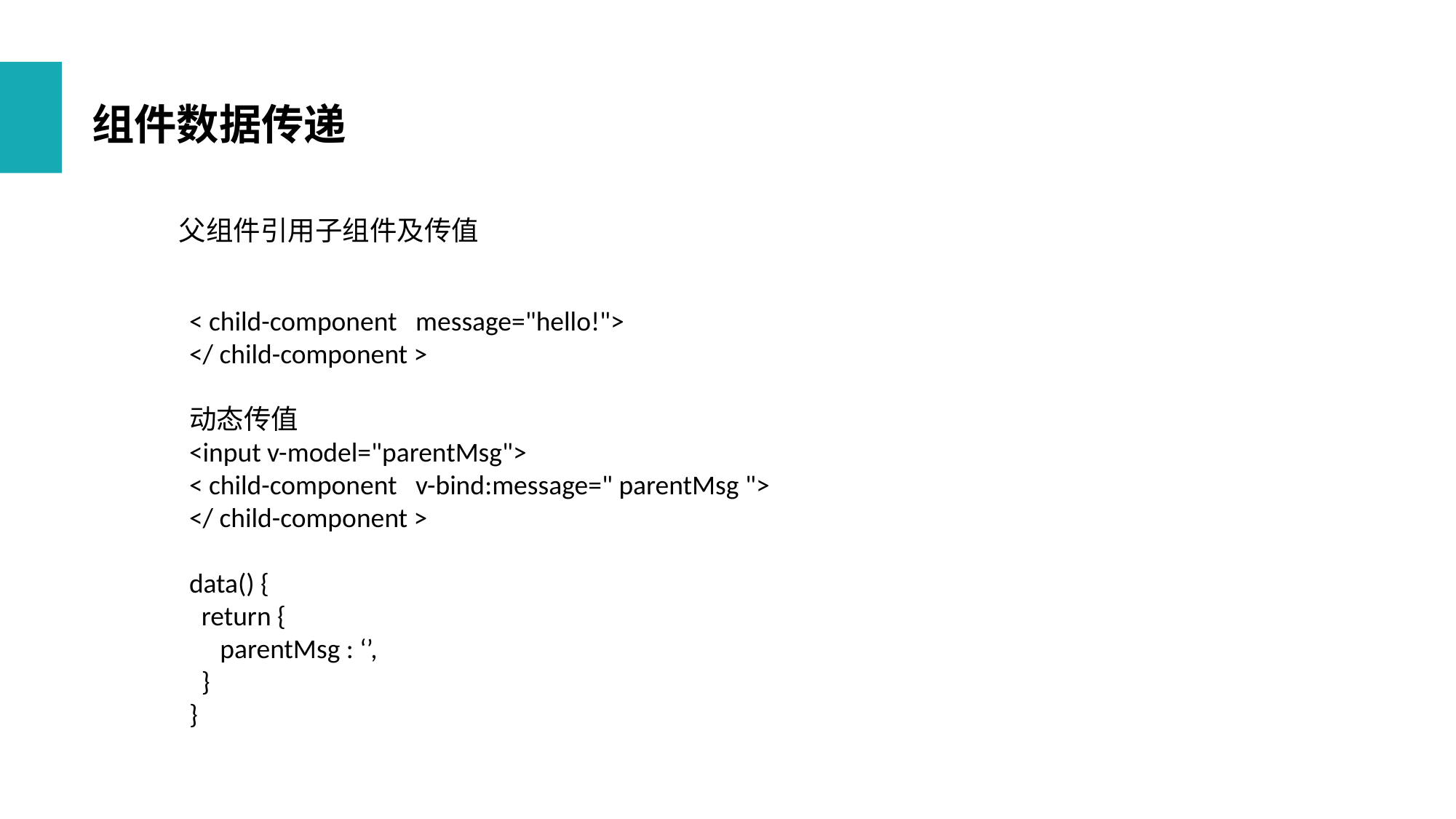

组件数据传递
父组件引用子组件及传值
< child-component   message="hello!">
</ child-component >

动态传值
<input v-model="parentMsg">
< child-component   v-bind:message=" parentMsg ">
</ child-component >

data() {
  return {
     parentMsg : ‘’,
  }
}